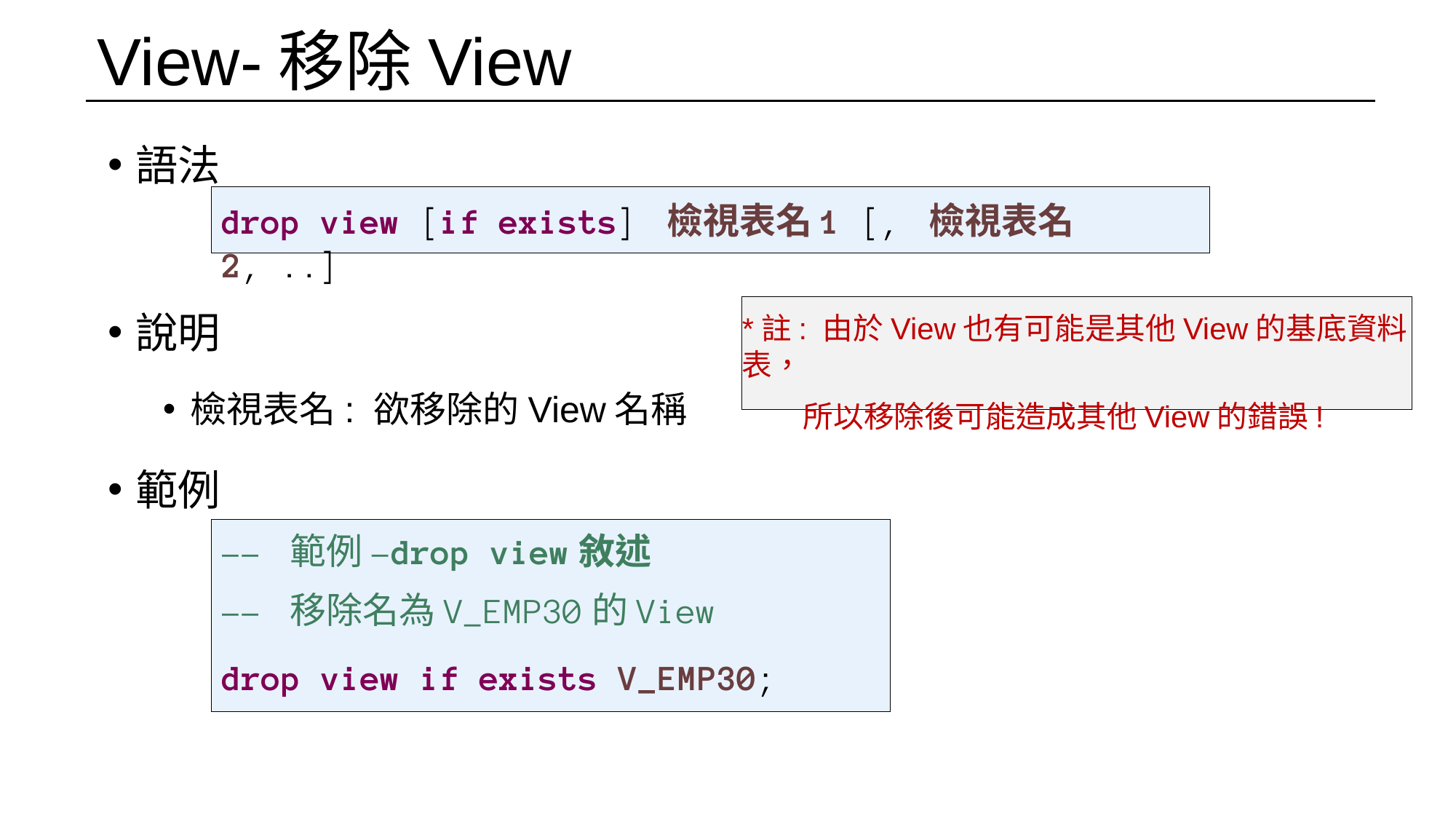

# View-移除View
語法

說明
檢視表名: 欲移除的View名稱
範例
drop view [if exists] 檢視表名1 [, 檢視表名2, ..]
*註: 由於View也有可能是其他View的基底資料表，
        所以移除後可能造成其他View的錯誤!
-- 範例-drop view敘述
-- 移除名為V_EMP30的View
drop view if exists V_EMP30;